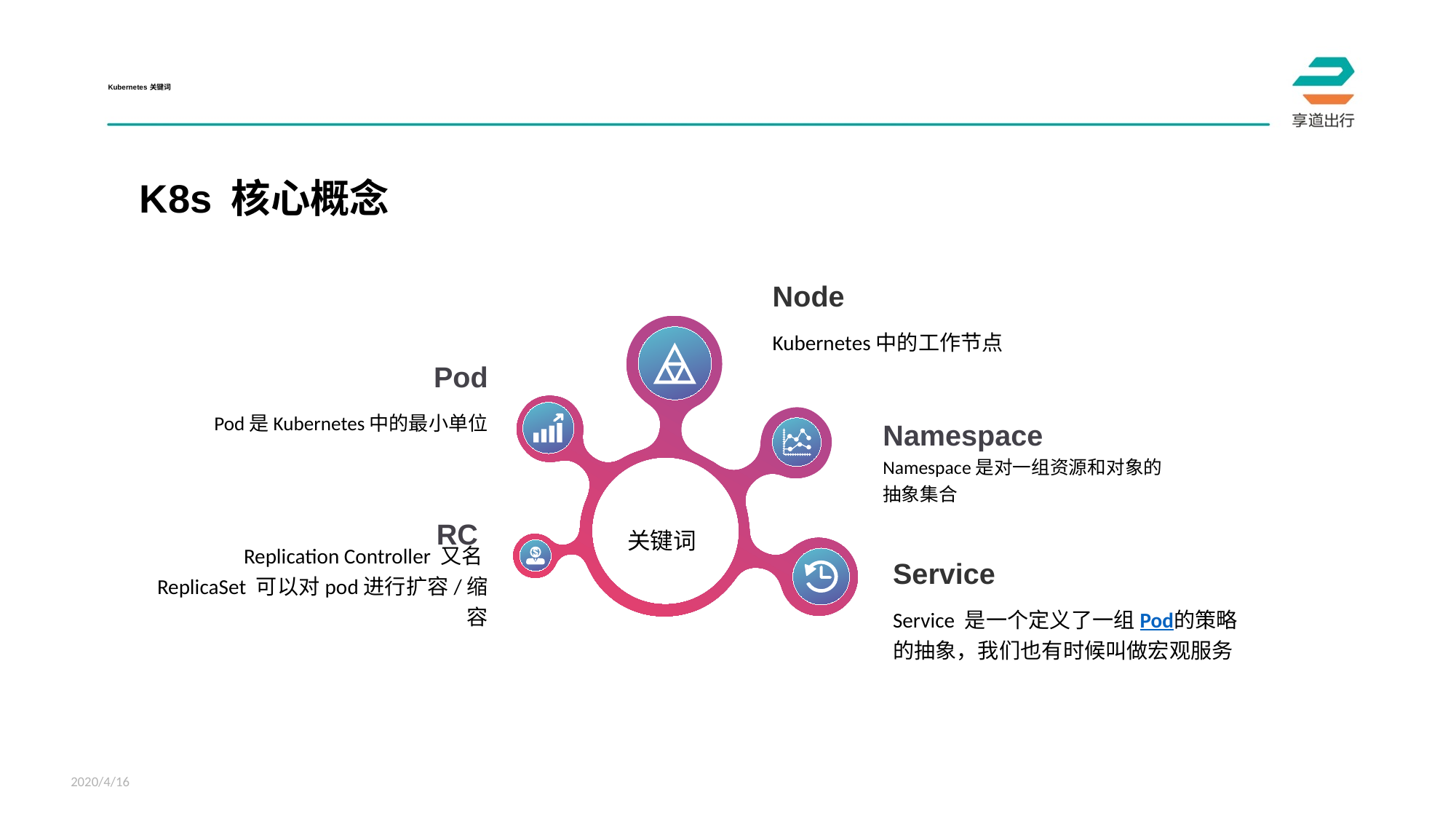

# Kubernetes 关键词
K8s 核心概念
Node
Kubernetes中的工作节点
Pod
Pod是Kubernetes中的最小单位
Namespace
Namespace是对一组资源和对象的抽象集合
RC
Replication Controller 又名ReplicaSet 可以对pod进行扩容/缩容
Service
Service 是一个定义了一组Pod的策略的抽象，我们也有时候叫做宏观服务

关键词

2020/4/16